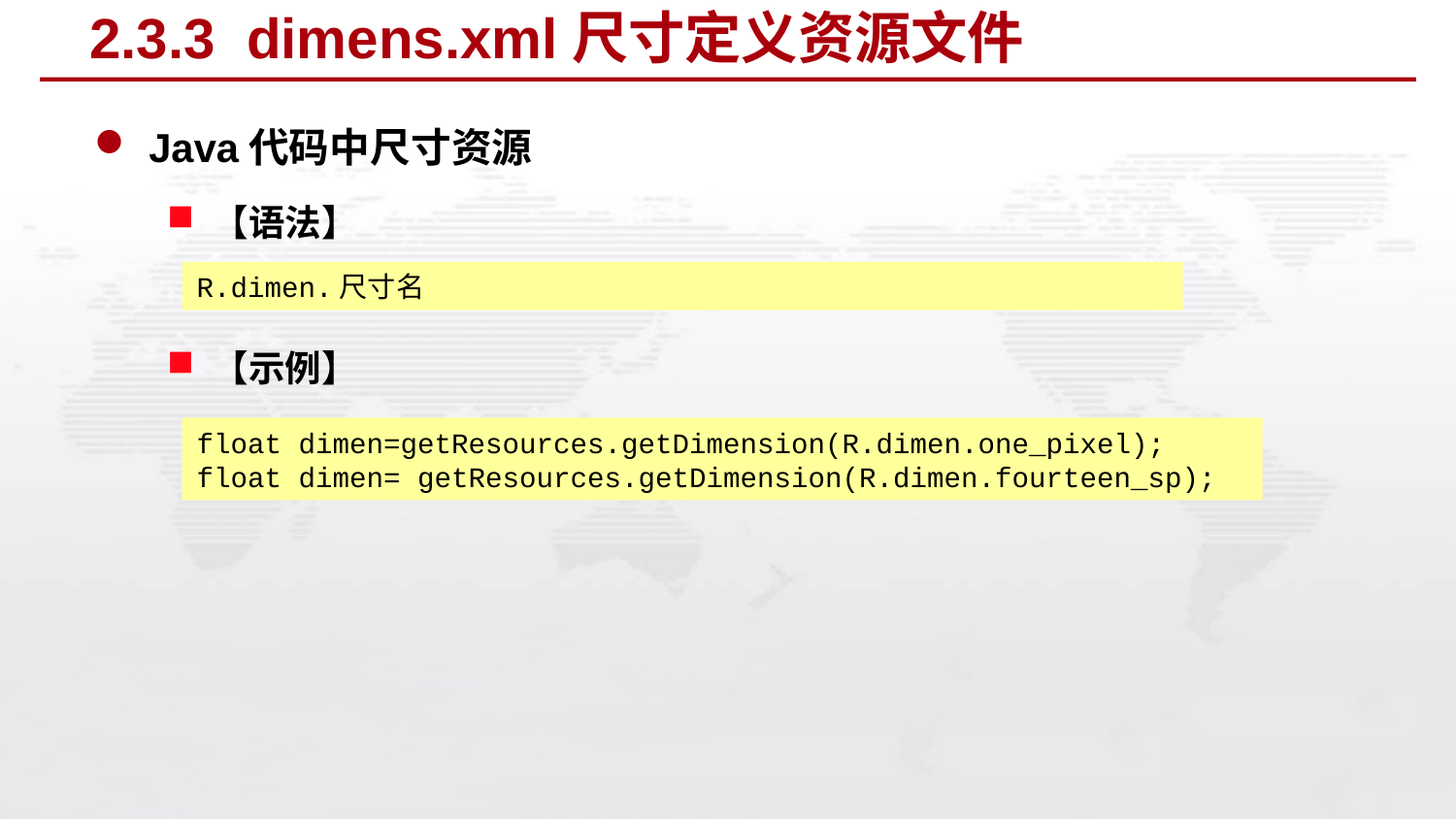

# 2.3.3  dimens.xml尺寸定义资源文件
Java代码中尺寸资源
【语法】

【示例】

R.dimen.尺寸名
float dimen=getResources.getDimension(R.dimen.one_pixel);
float dimen= getResources.getDimension(R.dimen.fourteen_sp);